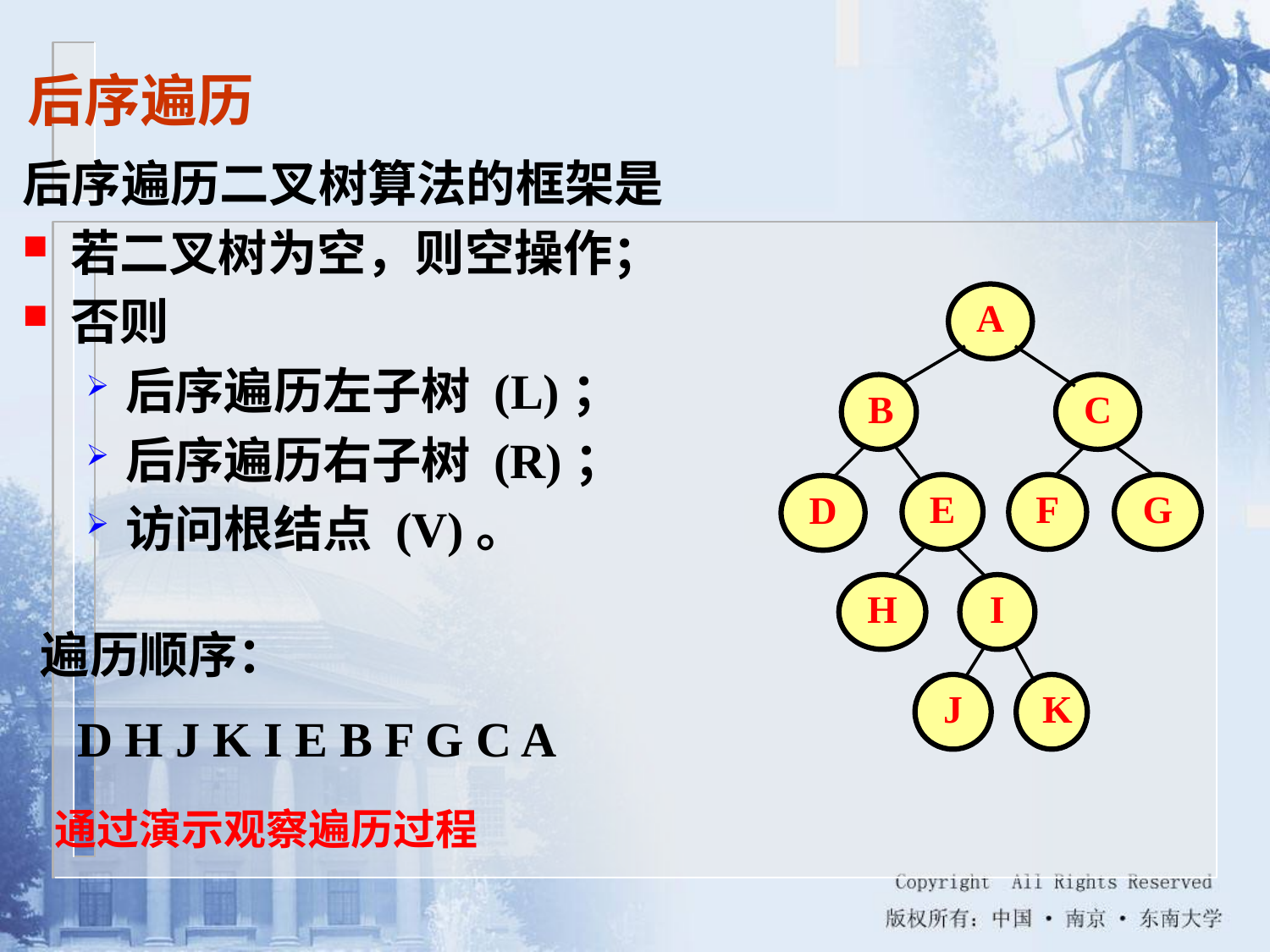

后序遍历
后序遍历二叉树算法的框架是
若二叉树为空，则空操作；
否则
后序遍历左子树 (L)；
后序遍历右子树 (R)；
访问根结点 (V)。
A

B
C

E
F
G
D

H
I

J
K
遍历顺序：
   D H J K I E B F G C A
通过演示观察遍历过程